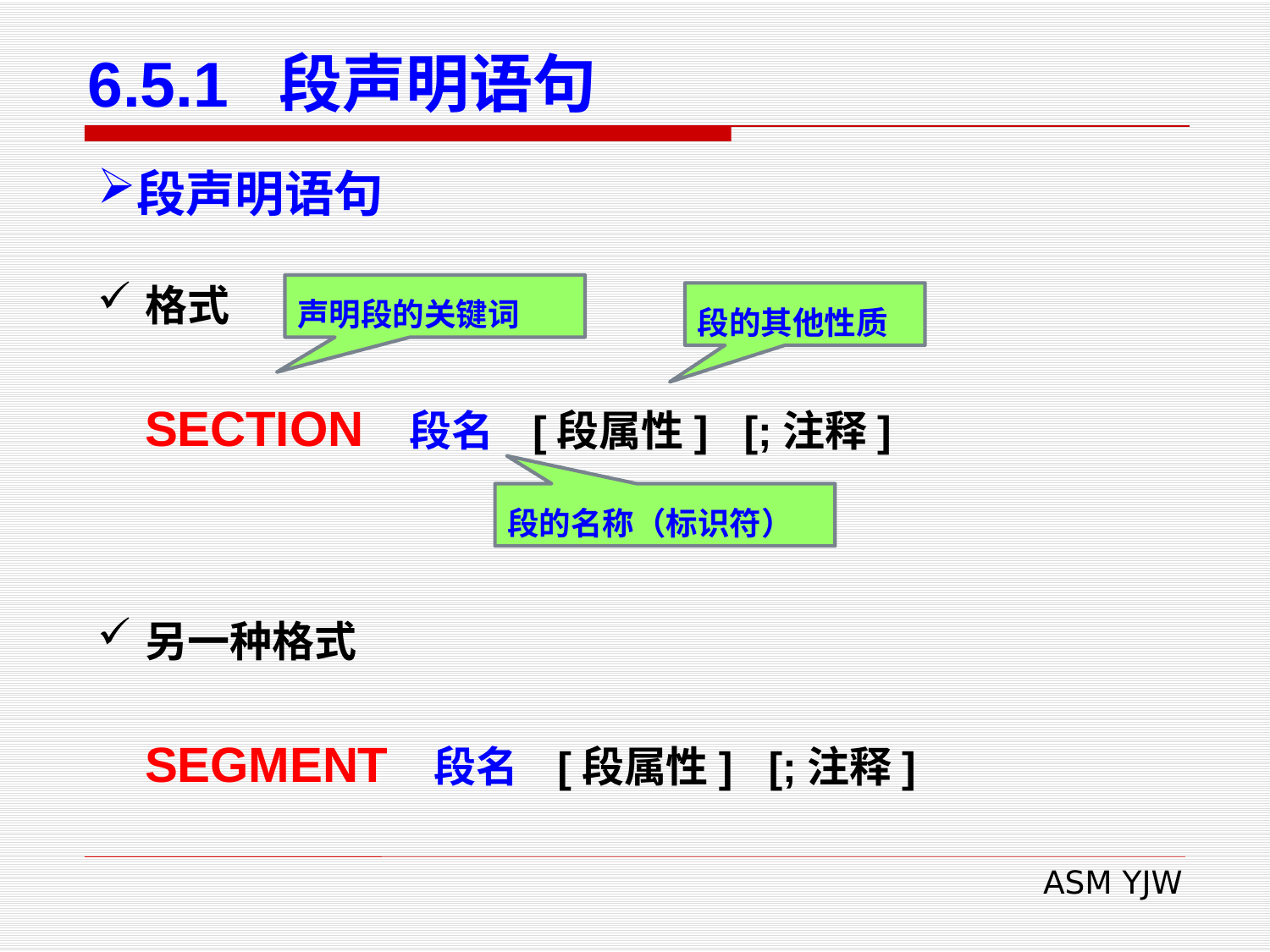

# 6.5.1  段声明语句
段声明语句
格式

    SECTION   段名   [段属性]   [;注释]
声明段的关键词
段的其他性质
段的名称（标识符）
另一种格式

    SEGMENT   段名   [段属性]   [;注释]